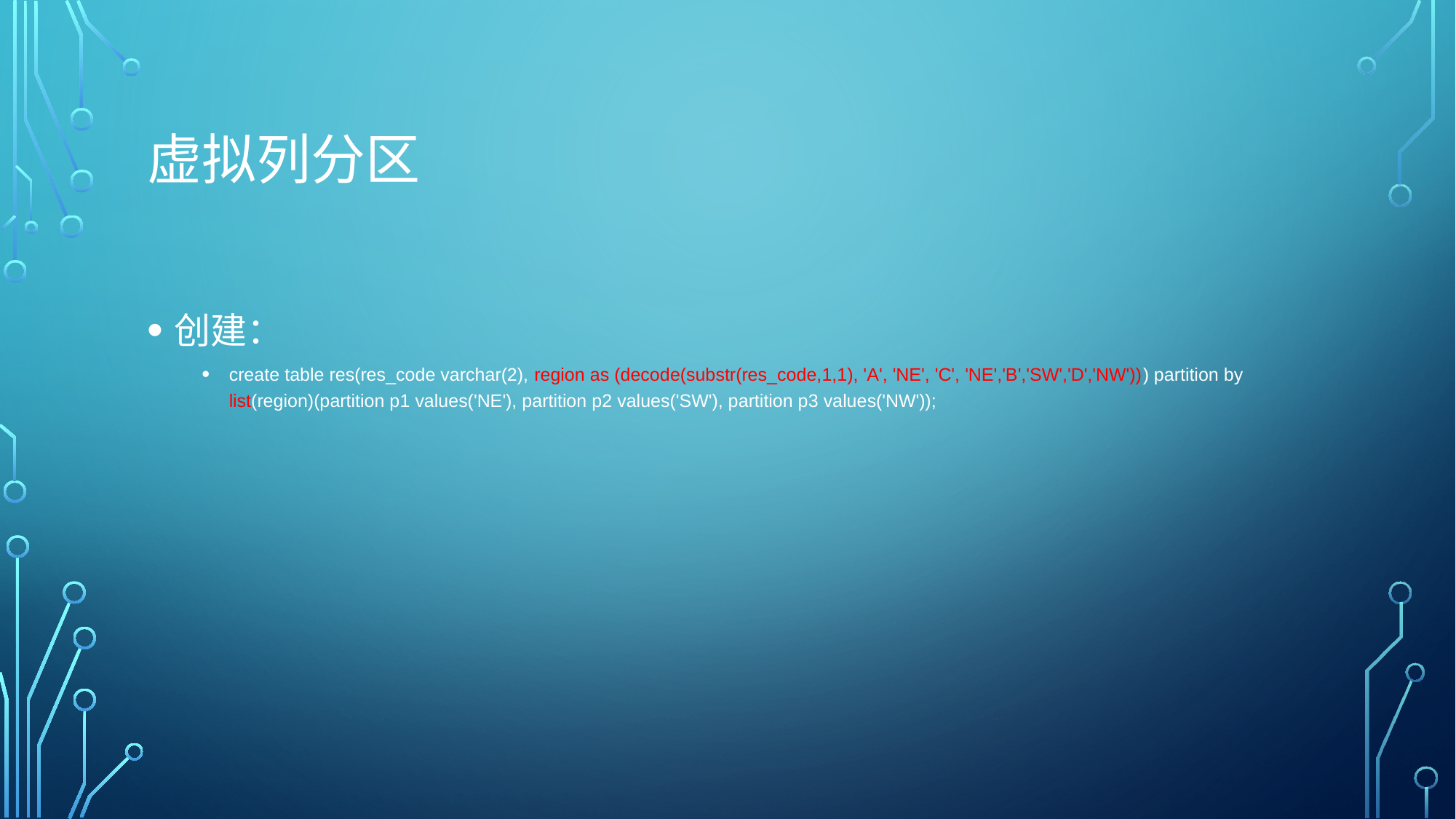

# 虚拟列分区
创建：
create table res(res_code varchar(2), region as (decode(substr(res_code,1,1), 'A', 'NE', 'C', 'NE','B','SW','D','NW'))) partition by list(region)(partition p1 values('NE'), partition p2 values('SW'), partition p3 values('NW'));